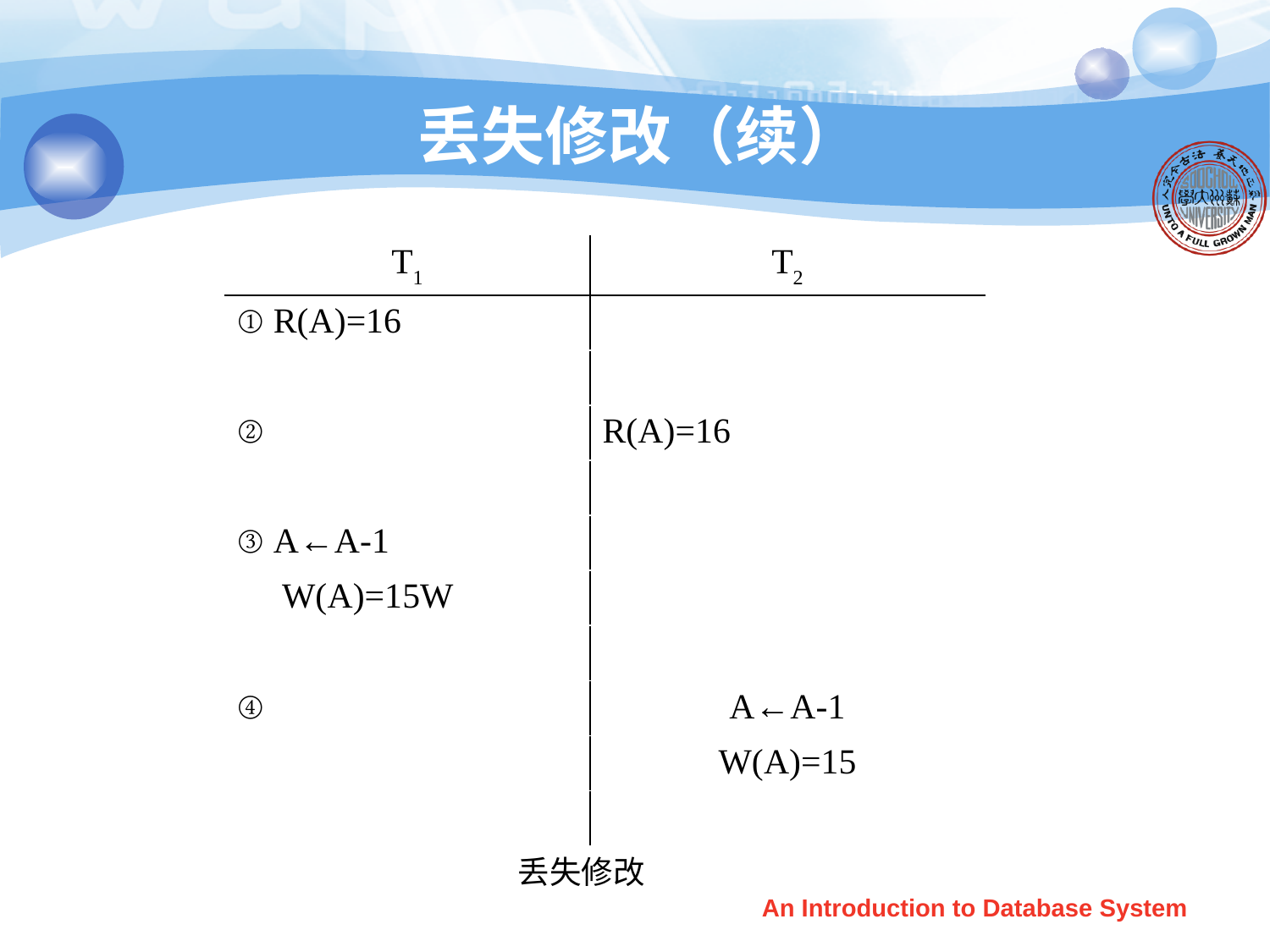

# 丢失修改（续）
| T1 | T2 |
| --- | --- |
| ① R(A)=16 |  |
|  |  |
| ② | R(A)=16 |
|  |  |
| ③ A←A-1 |  |
| W(A)=15W |  |
|  |  |
| ④ | A←A-1 |
|  | W(A)=15 |
|  |  |
丢失修改
An Introduction to Database System